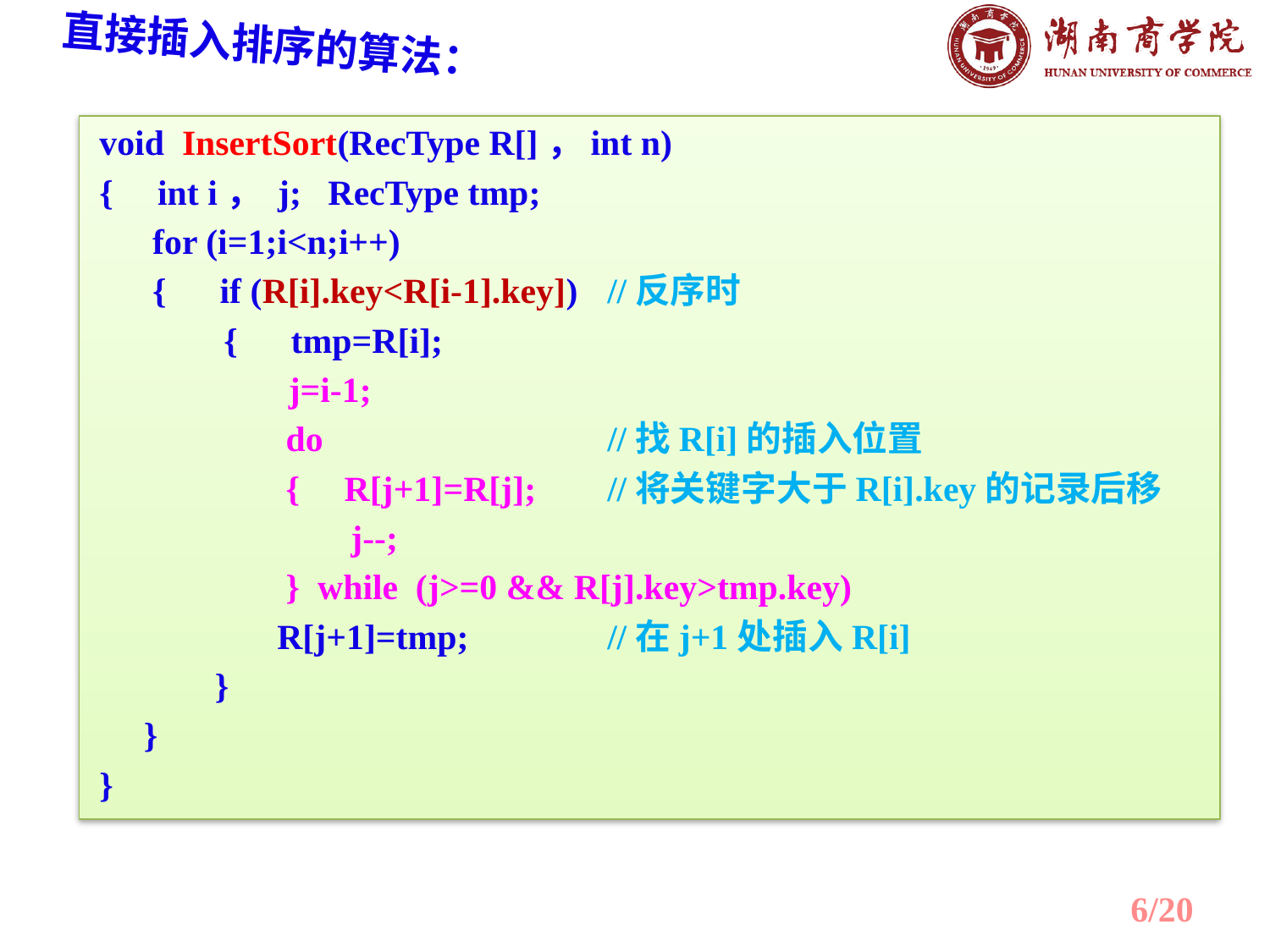

直接插入排序的算法：
void  InsertSort(RecType R[]，int n)
{     int i， j;   RecType tmp;
      for (i=1;i<n;i++)
      {      if (R[i].key<R[i-1].key])	//反序时
              {      tmp=R[i];
	       j=i-1;
                     do			//找R[i]的插入位置
                     {     R[j+1]=R[j];   	//将关键字大于R[i].key的记录后移
          	              j--;
                     }  while  (j>=0 && R[j].key>tmp.key)
                    R[j+1]=tmp;      	//在j+1处插入R[i]
             }
     }
}
6/20